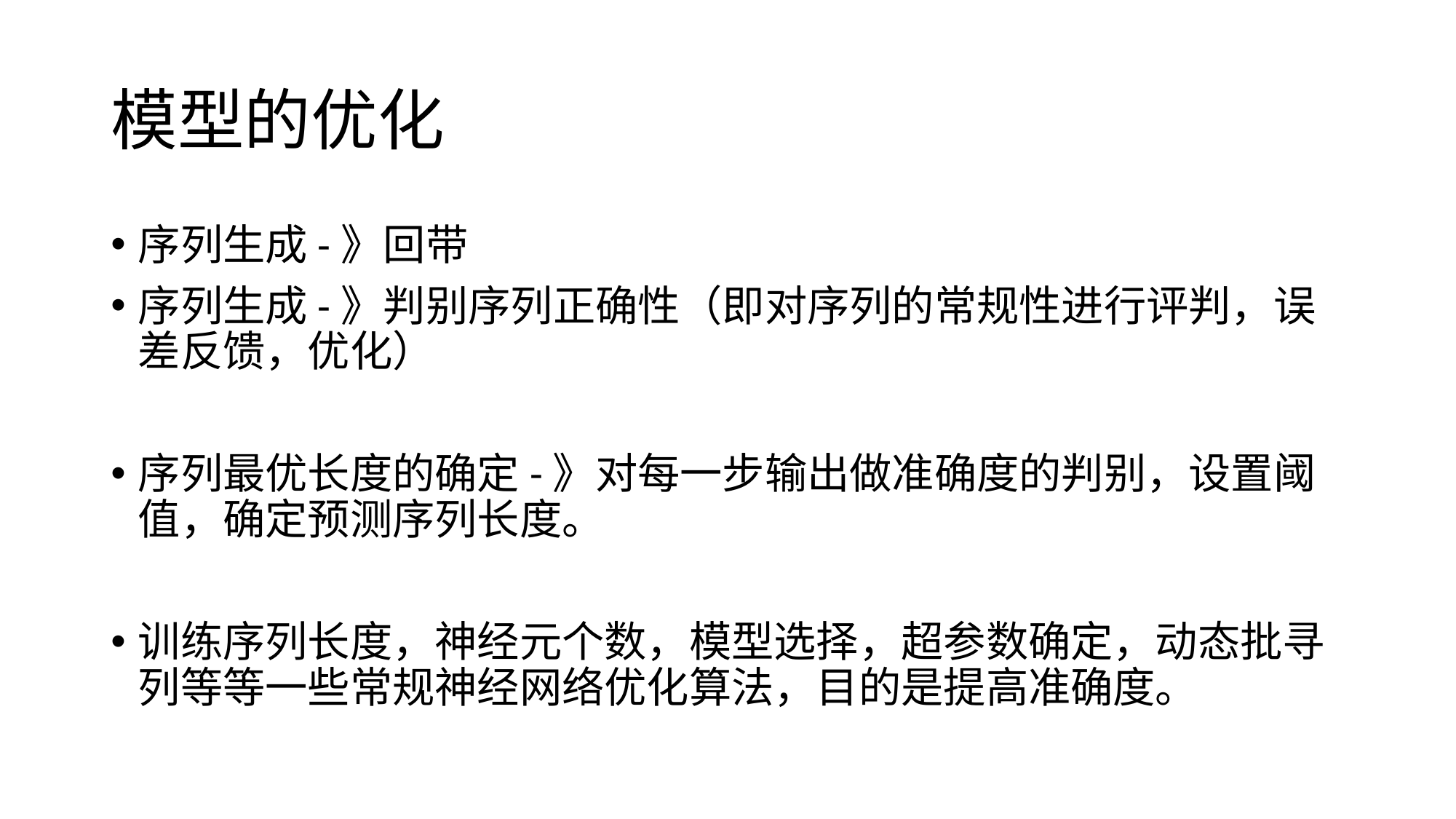

# 模型的优化
序列生成-》回带
序列生成-》判别序列正确性（即对序列的常规性进行评判，误差反馈，优化）

序列最优长度的确定-》对每一步输出做准确度的判别，设置阈值，确定预测序列长度。

训练序列长度，神经元个数，模型选择，超参数确定，动态批寻列等等一些常规神经网络优化算法，目的是提高准确度。